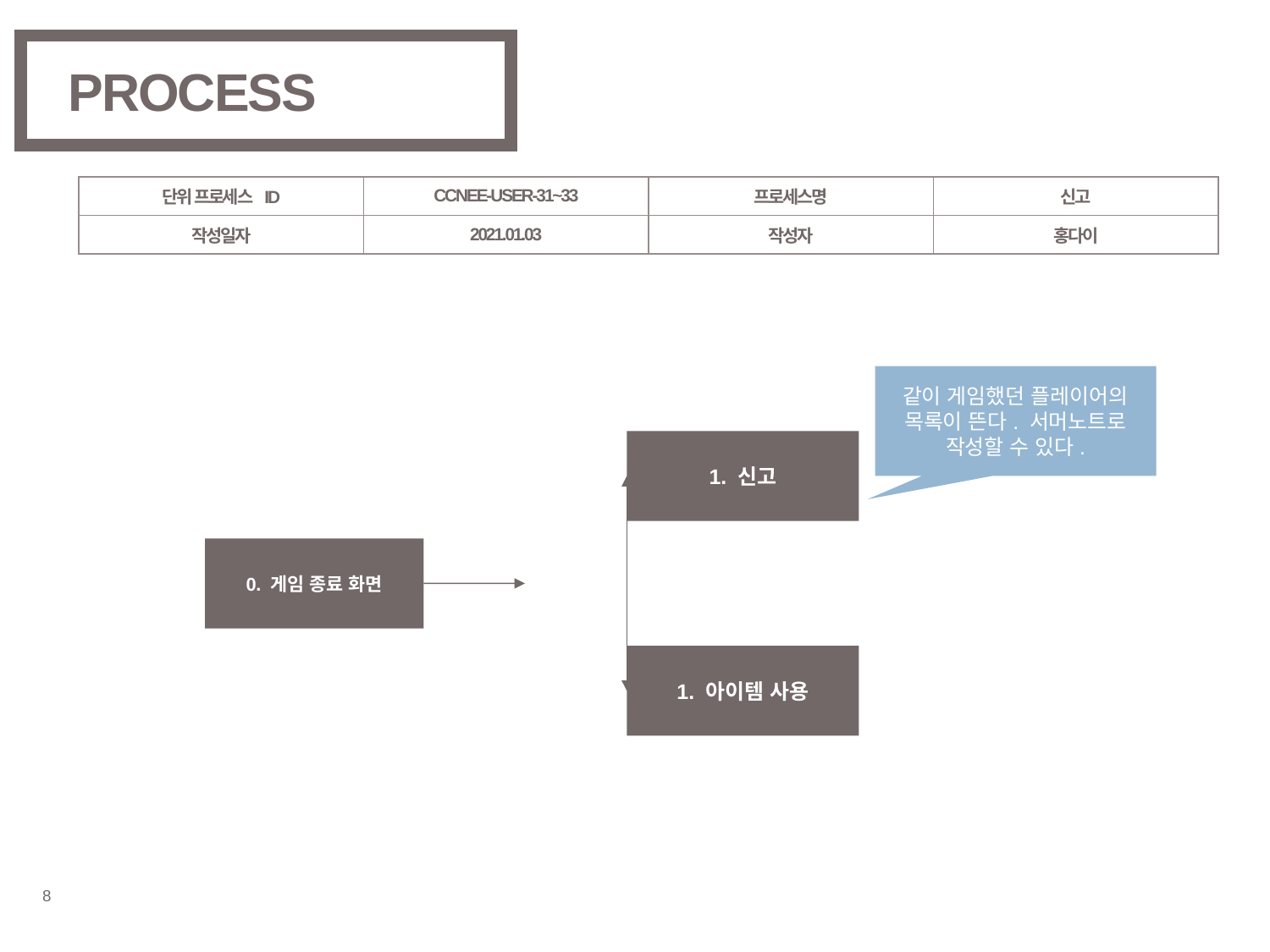

# PROCESS

| 단위 프로세스 ID | CCNEE-USER-31~33 | 프로세스명 | 신고 |
| --- | --- | --- | --- |
| 작성일자 | 2021.01.03 | 작성자 | 홍다이 |
같이 게임했던 플레이어의 목록이 뜬다. 서머노트로 작성할 수 있다.
1. 신고
0. 게임 종료 화면
1. 아이템 사용